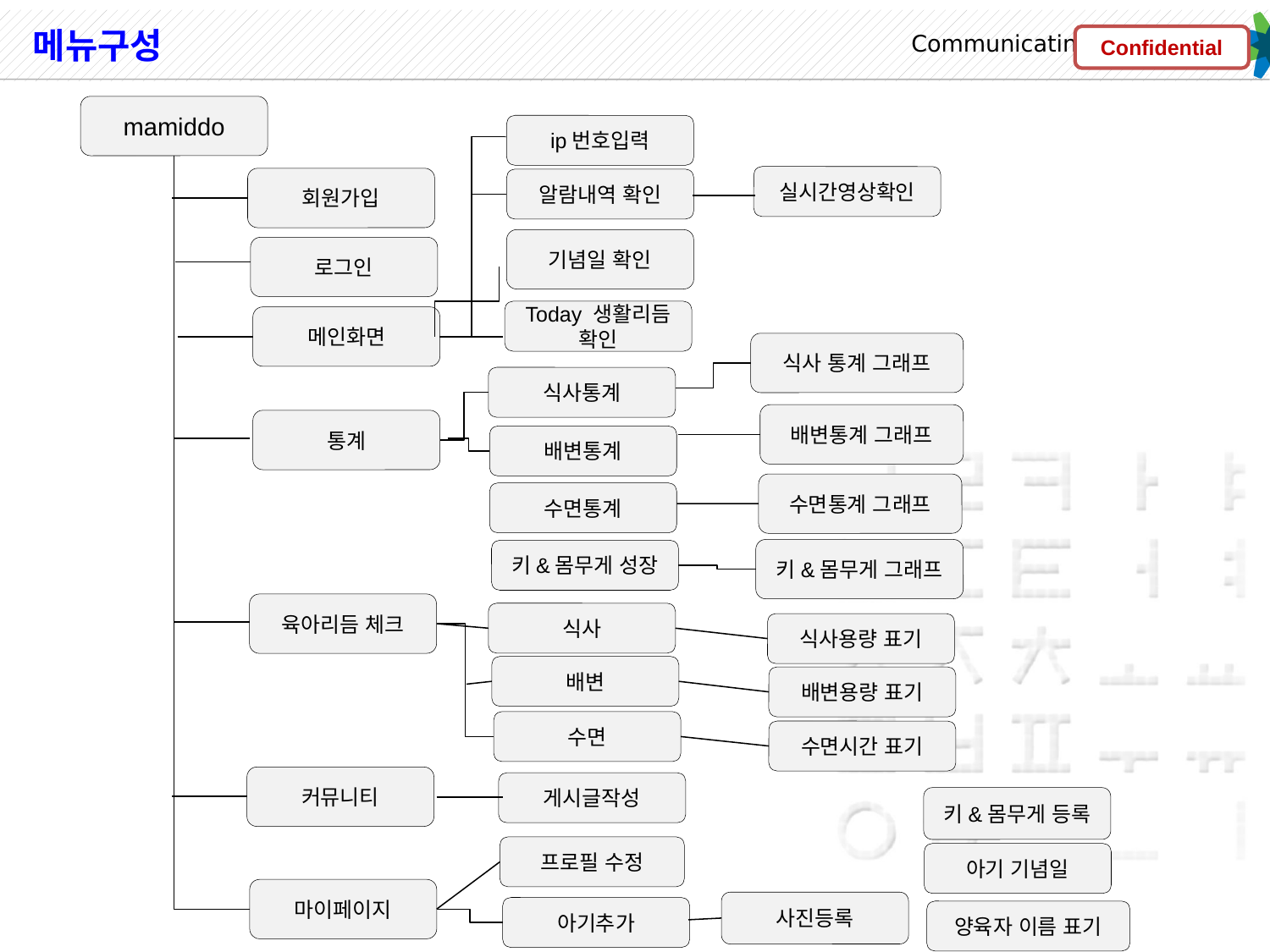

# 메뉴구성
Confidential
mamiddo
ip번호입력
실시간영상확인
회원가입
알람내역 확인
기념일 확인
로그인
Today 생활리듬 확인
메인화면
식사 통계 그래프
식사통계
배변통계 그래프
통계
배변통계
수면통계 그래프
수면통계
키&몸무게 그래프
키&몸무게 성장
육아리듬 체크
식사
식사용량 표기
배변
배변용량 표기
수면
수면시간 표기
커뮤니티
게시글작성
키&몸무게 등록
프로필 수정
아기 기념일
마이페이지
3
사진등록
아기추가
양육자 이름 표기